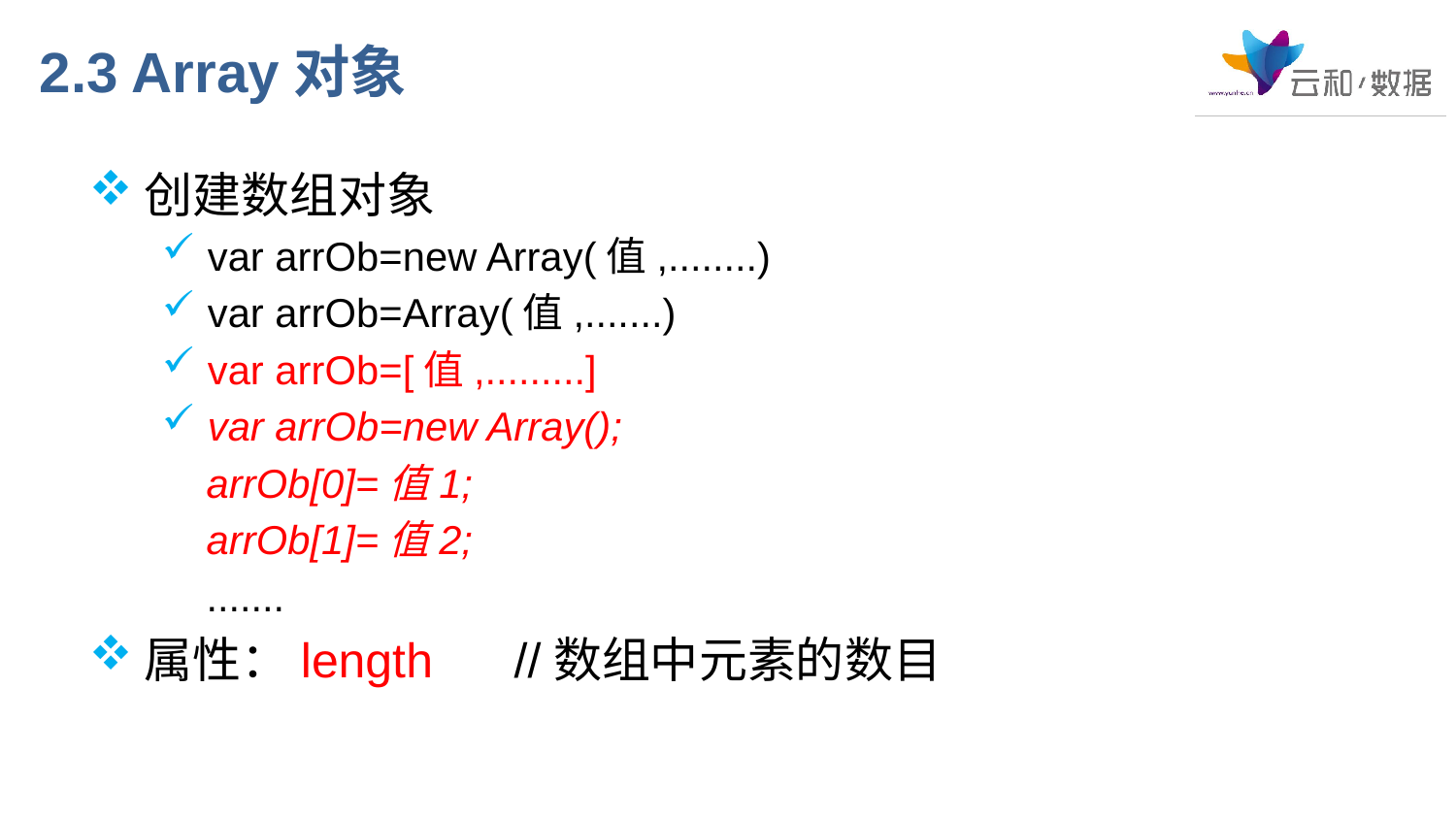

# 2.3 Array对象
创建数组对象
var arrOb=new Array(值,........)
var arrOb=Array(值,.......)
var arrOb=[值,.........]
var arrOb=new Array();
    arrOb[0]=值1;
    arrOb[1]=值2;
    .......
属性：length      //数组中元素的数目
13